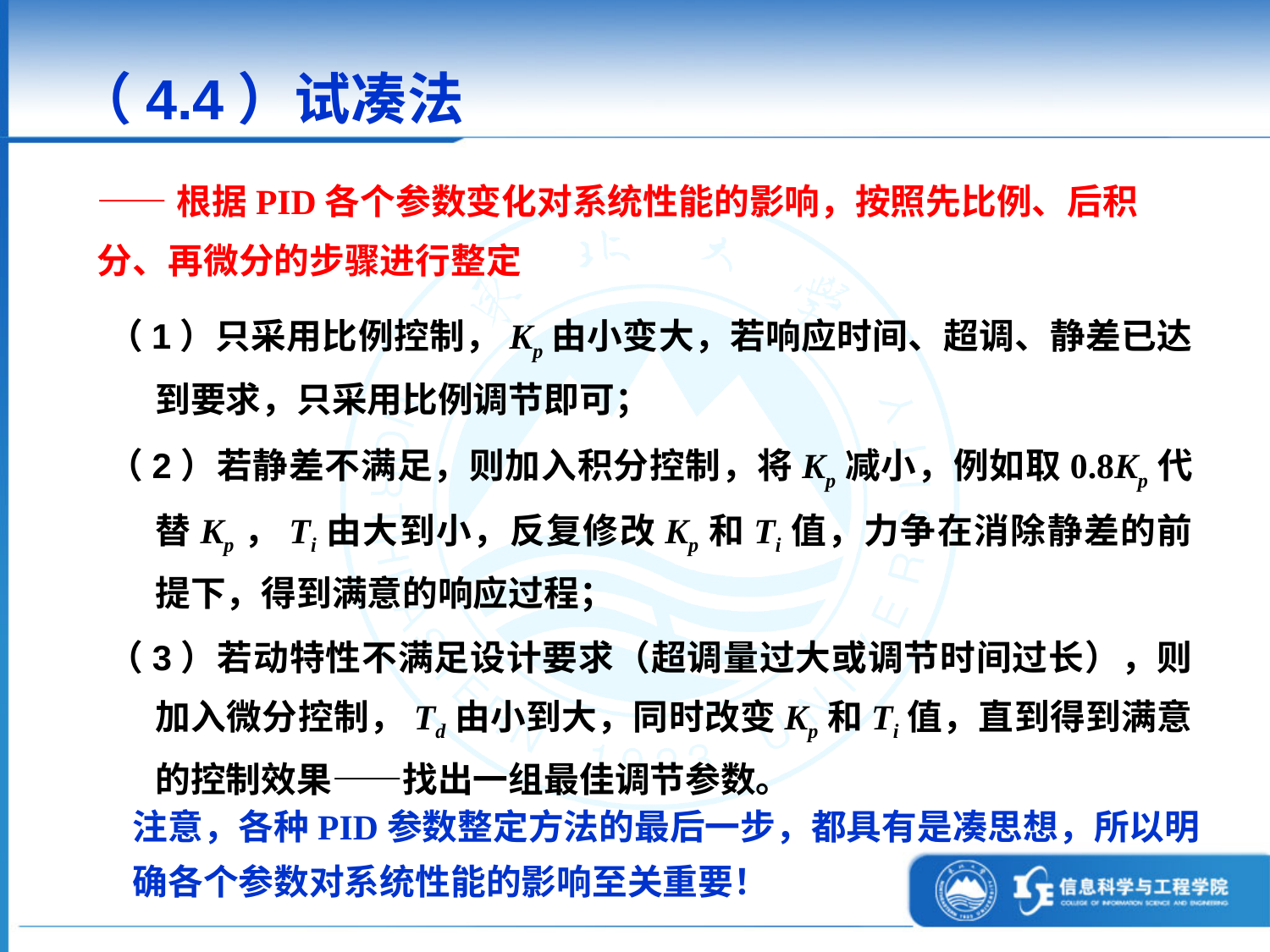

（4.4）试凑法
——根据PID各个参数变化对系统性能的影响，按照先比例、后积分、再微分的步骤进行整定
（1）只采用比例控制，Kp由小变大，若响应时间、超调、静差已达到要求，只采用比例调节即可；
（2）若静差不满足，则加入积分控制，将Kp减小，例如取0.8Kp代替Kp，Ti由大到小，反复修改Kp和Ti值，力争在消除静差的前提下，得到满意的响应过程；
（3）若动特性不满足设计要求（超调量过大或调节时间过长），则加入微分控制，Td由小到大，同时改变Kp和Ti值，直到得到满意的控制效果——找出一组最佳调节参数。
注意，各种PID参数整定方法的最后一步，都具有是凑思想，所以明确各个参数对系统性能的影响至关重要！